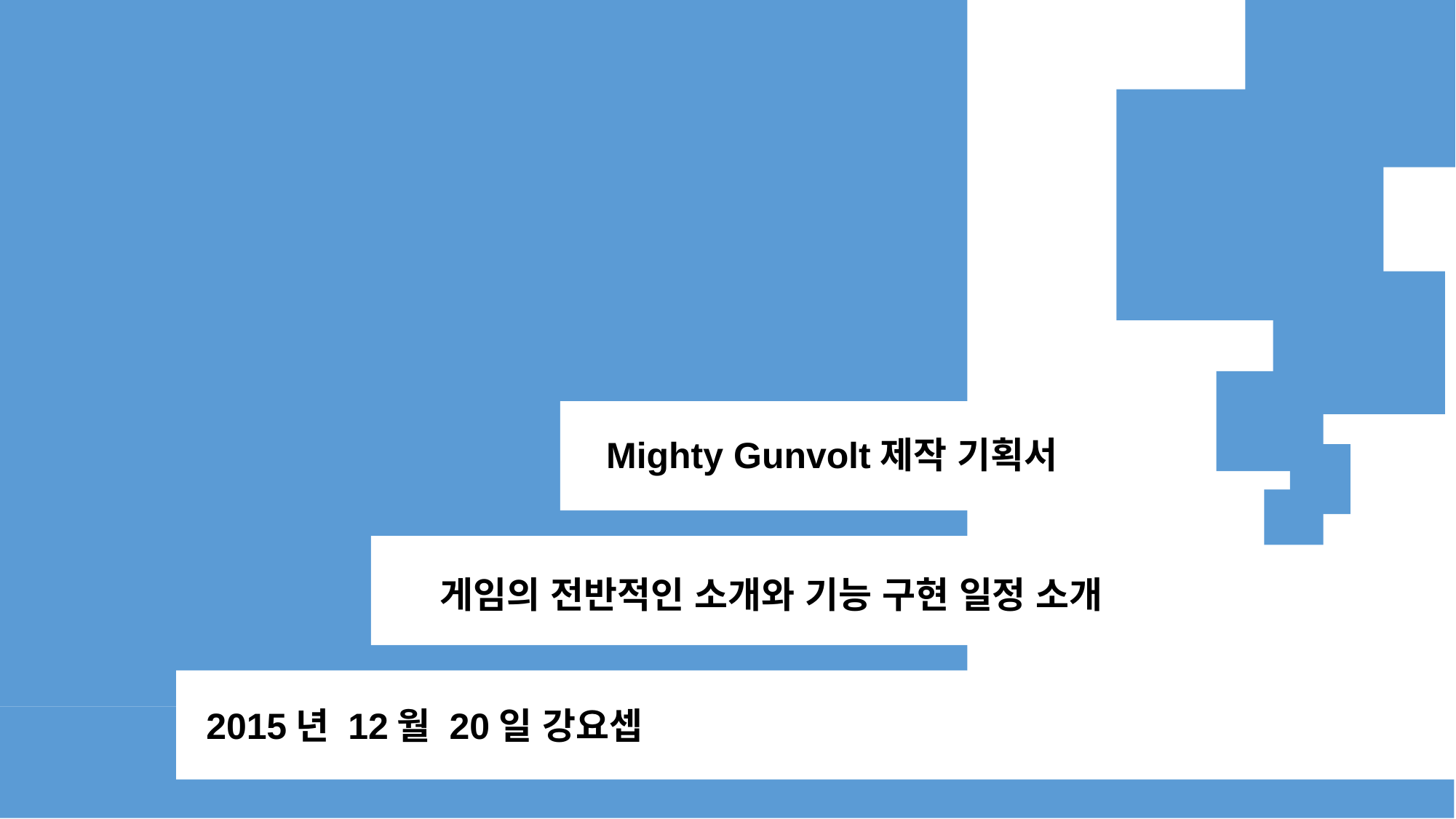

Mighty Gunvolt제작 기획서

게임의 전반적인 소개와 기능 구현 일정 소개

2015년 12월 20일 강요셉